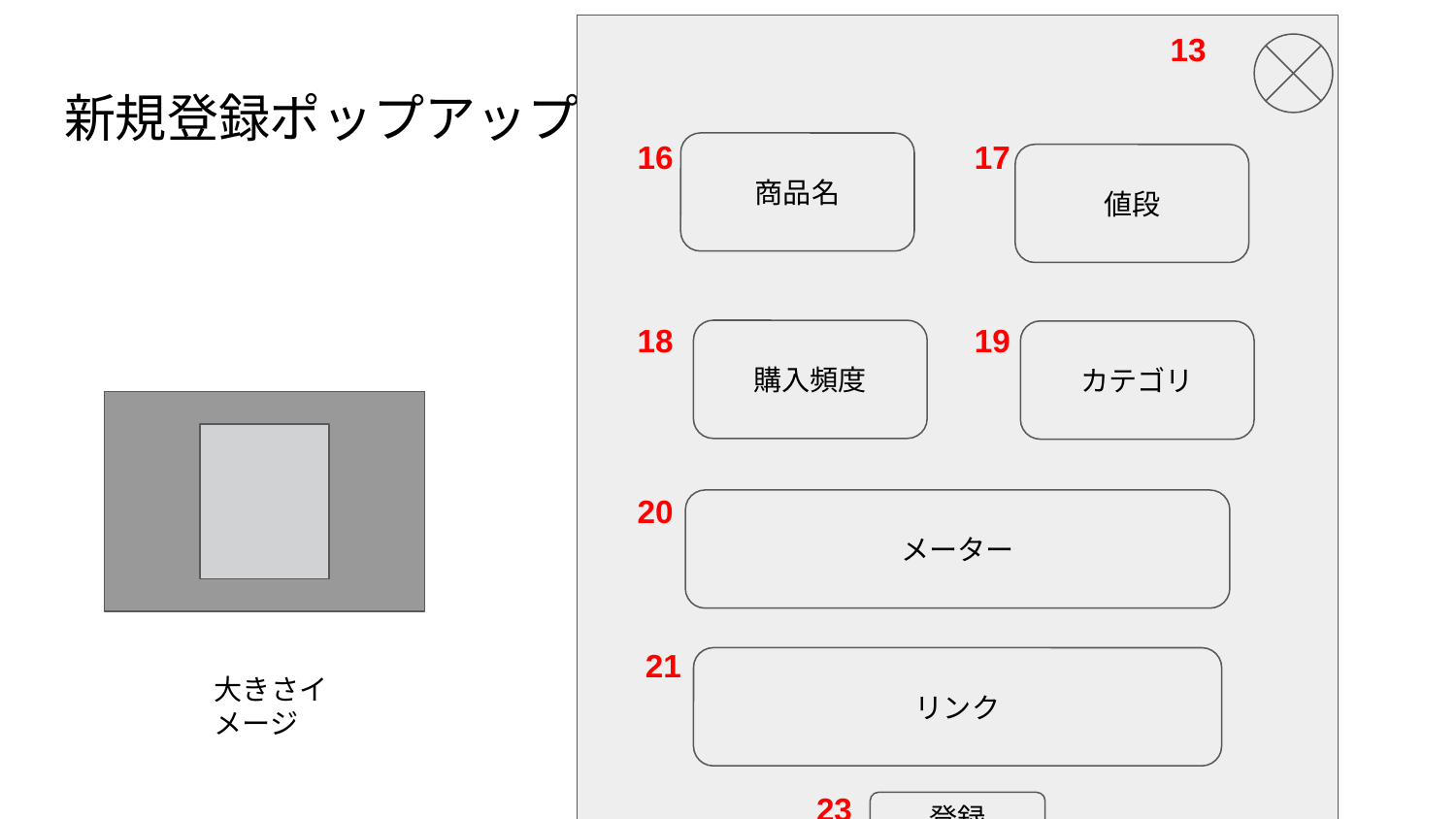

13

# 新規登録ポップアップ
16
17
商品名
値段
18
19
購入頻度
カテゴリ

20
メーター
21
リンク
大きさイメージ
23
登録